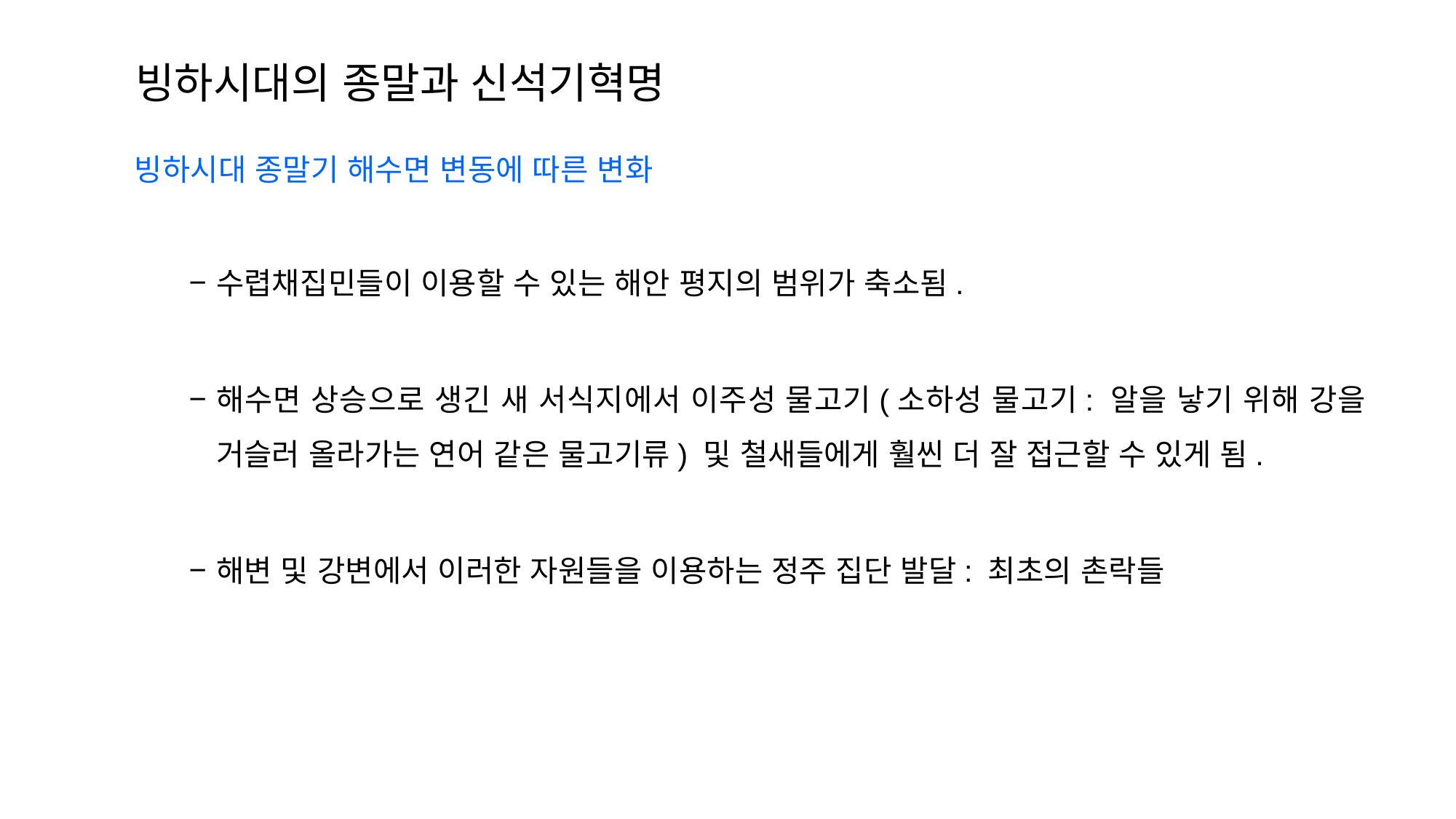

빙하시대의 종말과 신석기혁명
빙하시대 종말기 해수면 변동에 따른 변화

수렵채집민들이 이용할 수 있는 해안 평지의 범위가 축소됨.

해수면 상승으로 생긴 새 서식지에서 이주성 물고기(소하성 물고기: 알을 낳기 위해 강을 거슬러 올라가는 연어 같은 물고기류) 및 철새들에게 훨씬 더 잘 접근할 수 있게 됨.

해변 및 강변에서 이러한 자원들을 이용하는 정주 집단 발달: 최초의 촌락들